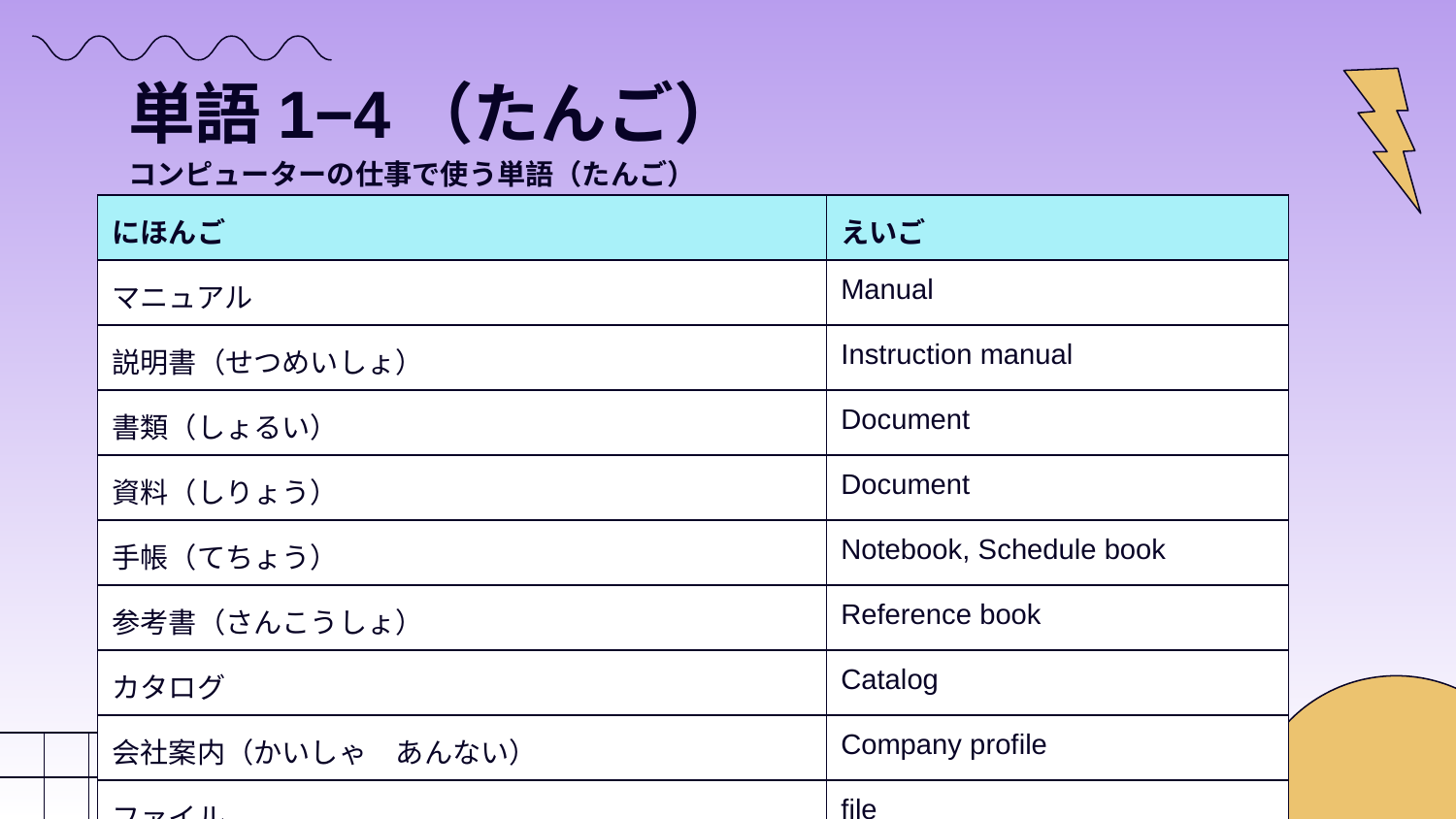

# 単語1−4（たんご） コンピューターの仕事で使う単語（たんご）
| にほんご | えいご |
| --- | --- |
| マニュアル | Manual |
| 説明書（せつめいしょ） | Instruction manual |
| 書類（しょるい） | Document |
| 資料（しりょう） | Document |
| 手帳（てちょう） | Notebook, Schedule book |
| 参考書（さんこうしょ） | Reference book |
| カタログ | Catalog |
| 会社案内（かいしゃ　あんない） | Company profile |
| ファイル | file |
| フォルダー | folder |